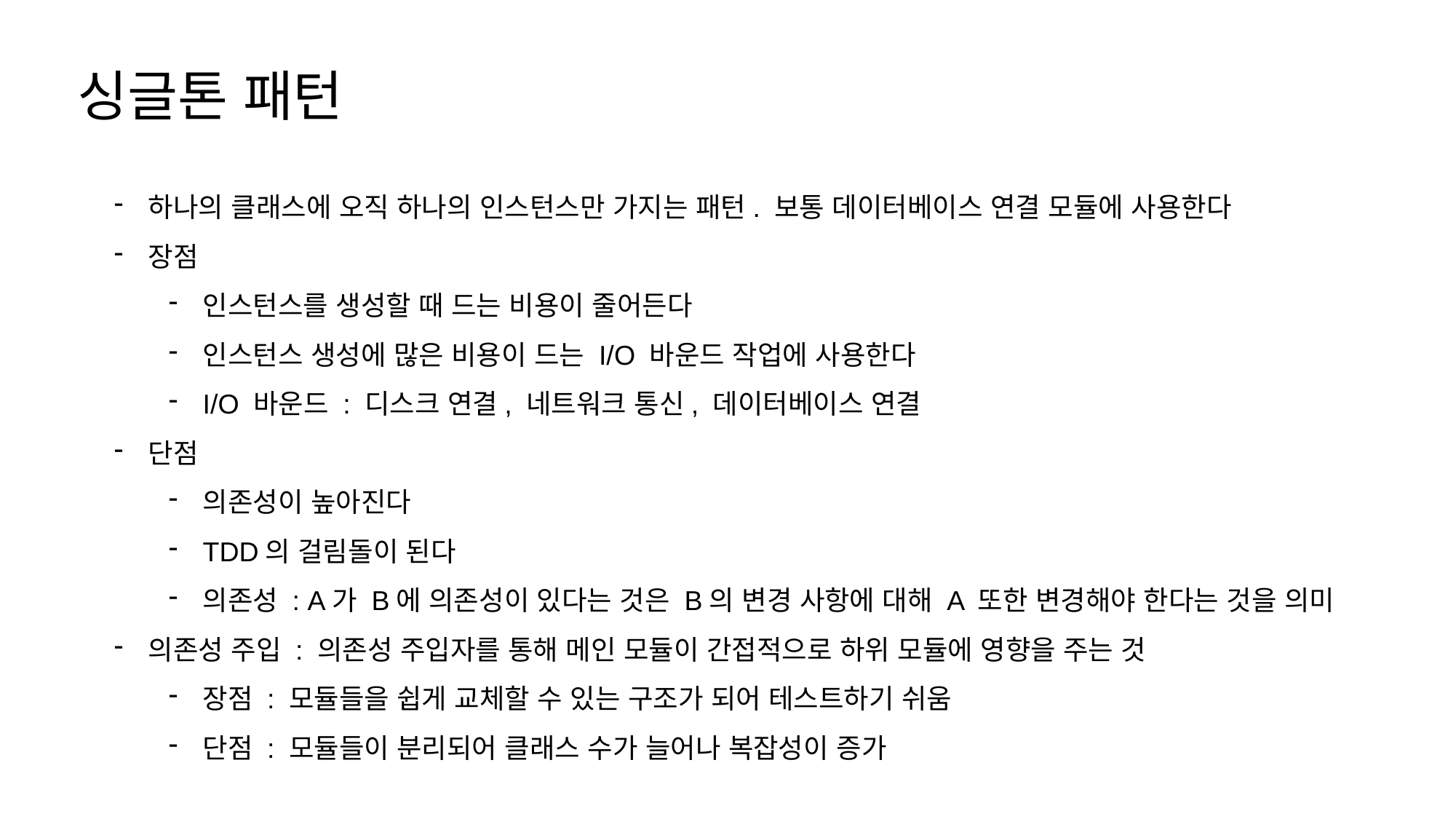

싱글톤 패턴
하나의 클래스에 오직 하나의 인스턴스만 가지는 패턴. 보통 데이터베이스 연결 모듈에 사용한다
장점
인스턴스를 생성할 때 드는 비용이 줄어든다
인스턴스 생성에 많은 비용이 드는 I/O 바운드 작업에 사용한다
I/O 바운드 : 디스크 연결, 네트워크 통신, 데이터베이스 연결
단점
의존성이 높아진다
TDD의 걸림돌이 된다
의존성 : A가 B에 의존성이 있다는 것은 B의 변경 사항에 대해 A 또한 변경해야 한다는 것을 의미
의존성 주입 : 의존성 주입자를 통해 메인 모듈이 간접적으로 하위 모듈에 영향을 주는 것
장점 : 모듈들을 쉽게 교체할 수 있는 구조가 되어 테스트하기 쉬움
단점 : 모듈들이 분리되어 클래스 수가 늘어나 복잡성이 증가